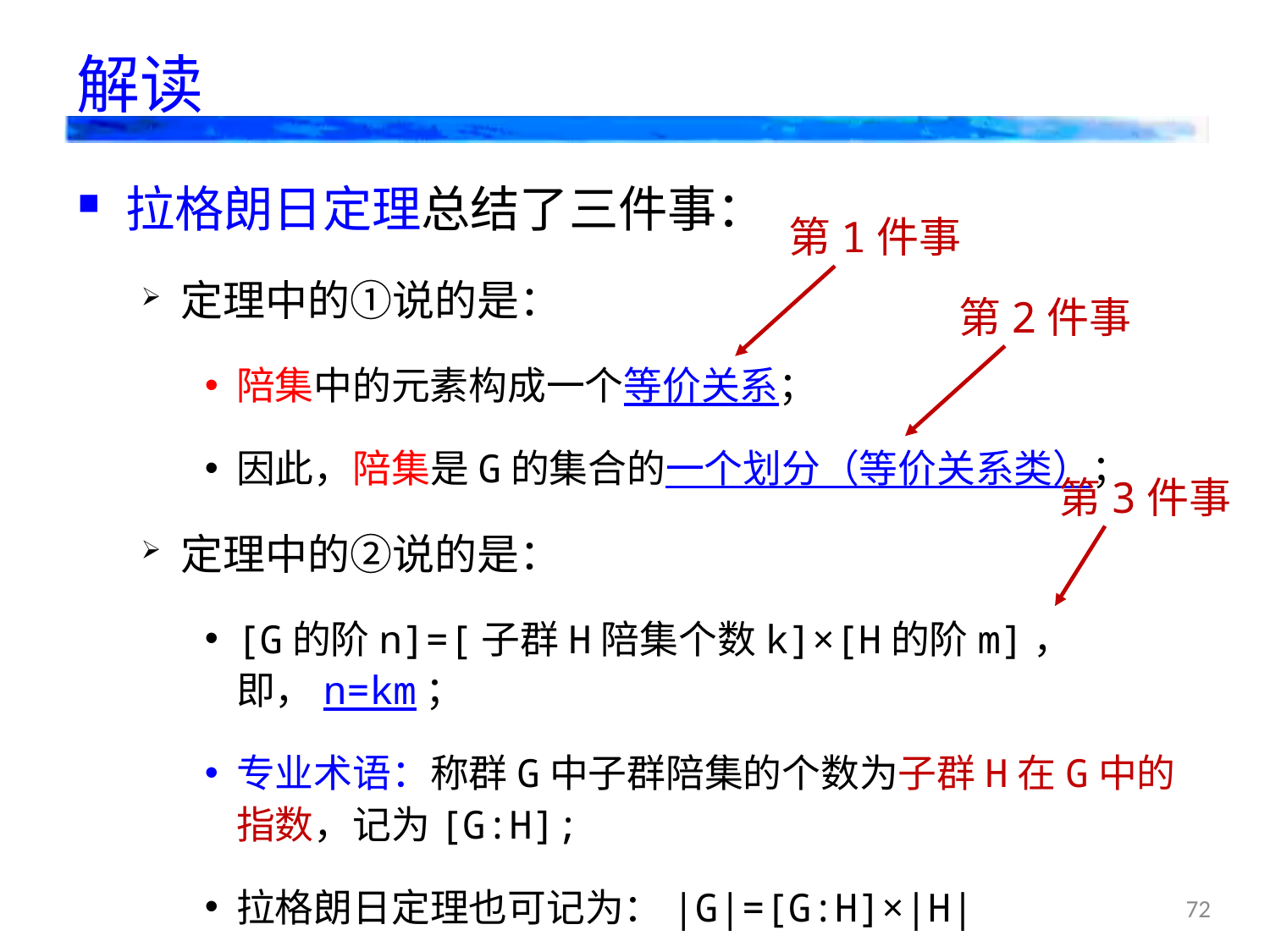

# 解读
拉格朗日定理总结了三件事：
定理中的①说的是：
陪集中的元素构成一个等价关系；
因此，陪集是G的集合的一个划分（等价关系类）；
定理中的②说的是：
[G的阶n]=[子群H陪集个数k]×[H的阶m]，即，n=km；
专业术语：称群G中子群陪集的个数为子群H在G中的指数，记为[G:H];
拉格朗日定理也可记为：|G|=[G:H]×|H|
第1件事
第2件事
第3件事
72